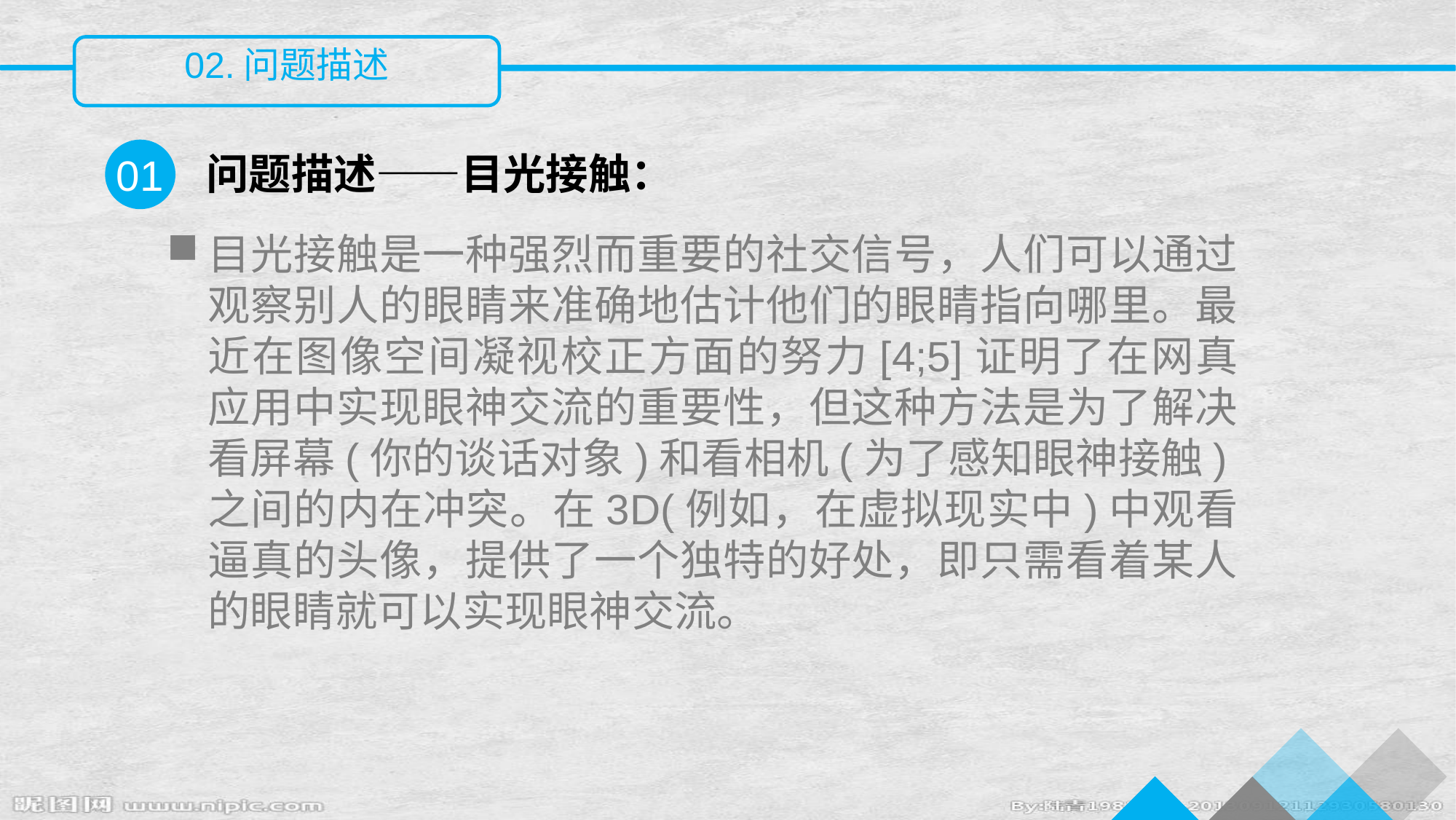

02.问题描述

01
问题描述——目光接触：
目光接触是一种强烈而重要的社交信号，人们可以通过观察别人的眼睛来准确地估计他们的眼睛指向哪里。最近在图像空间凝视校正方面的努力[4;5]证明了在网真应用中实现眼神交流的重要性，但这种方法是为了解决看屏幕(你的谈话对象)和看相机(为了感知眼神接触)之间的内在冲突。在3D(例如，在虚拟现实中)中观看逼真的头像，提供了一个独特的好处，即只需看着某人的眼睛就可以实现眼神交流。